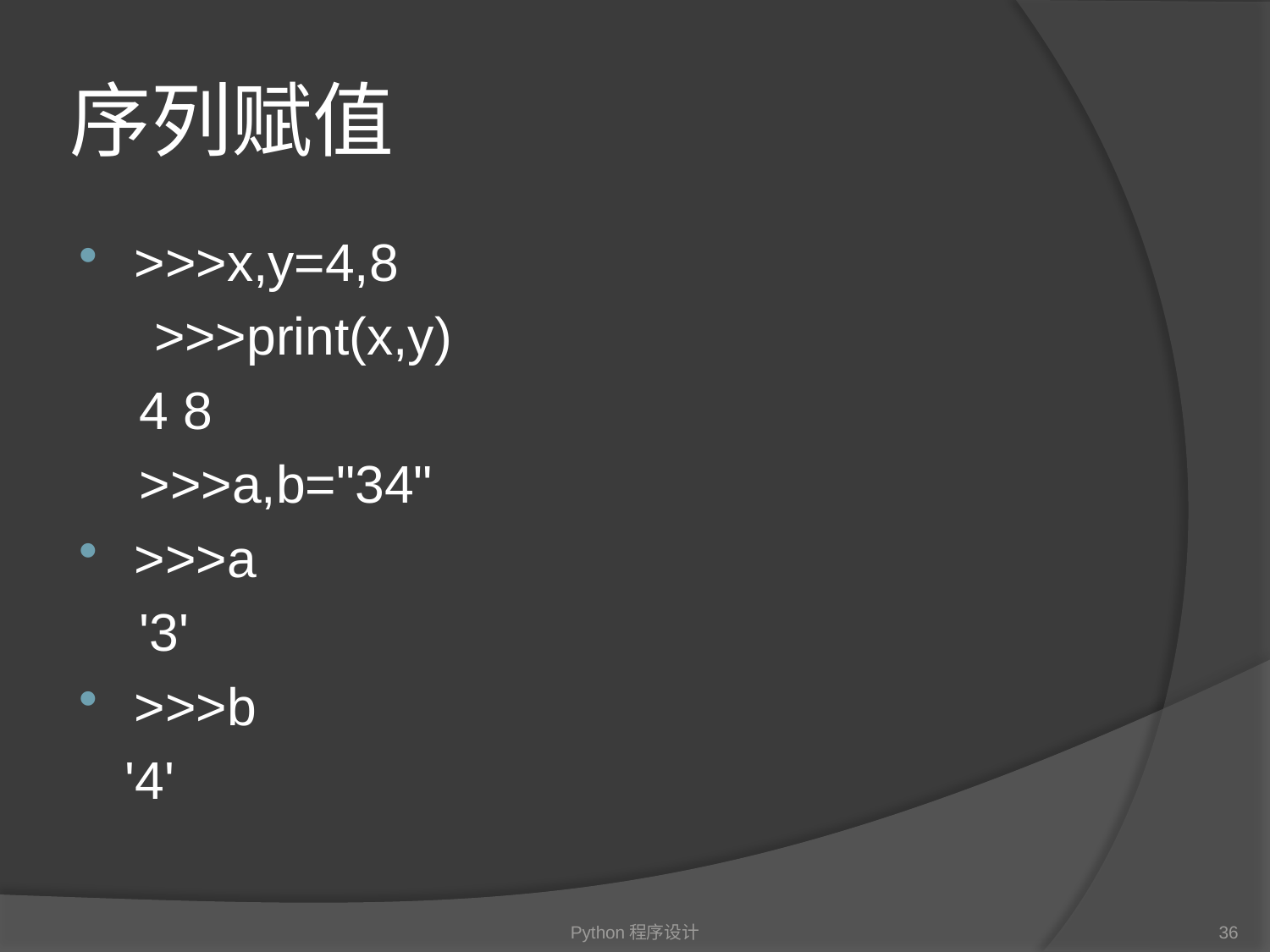

# 序列赋值
>>>x,y=4,8
     >>>print(x,y)
    4 8
    >>>a,b="34"
>>>a
    '3'
>>>b
   '4'

Python程序设计
36